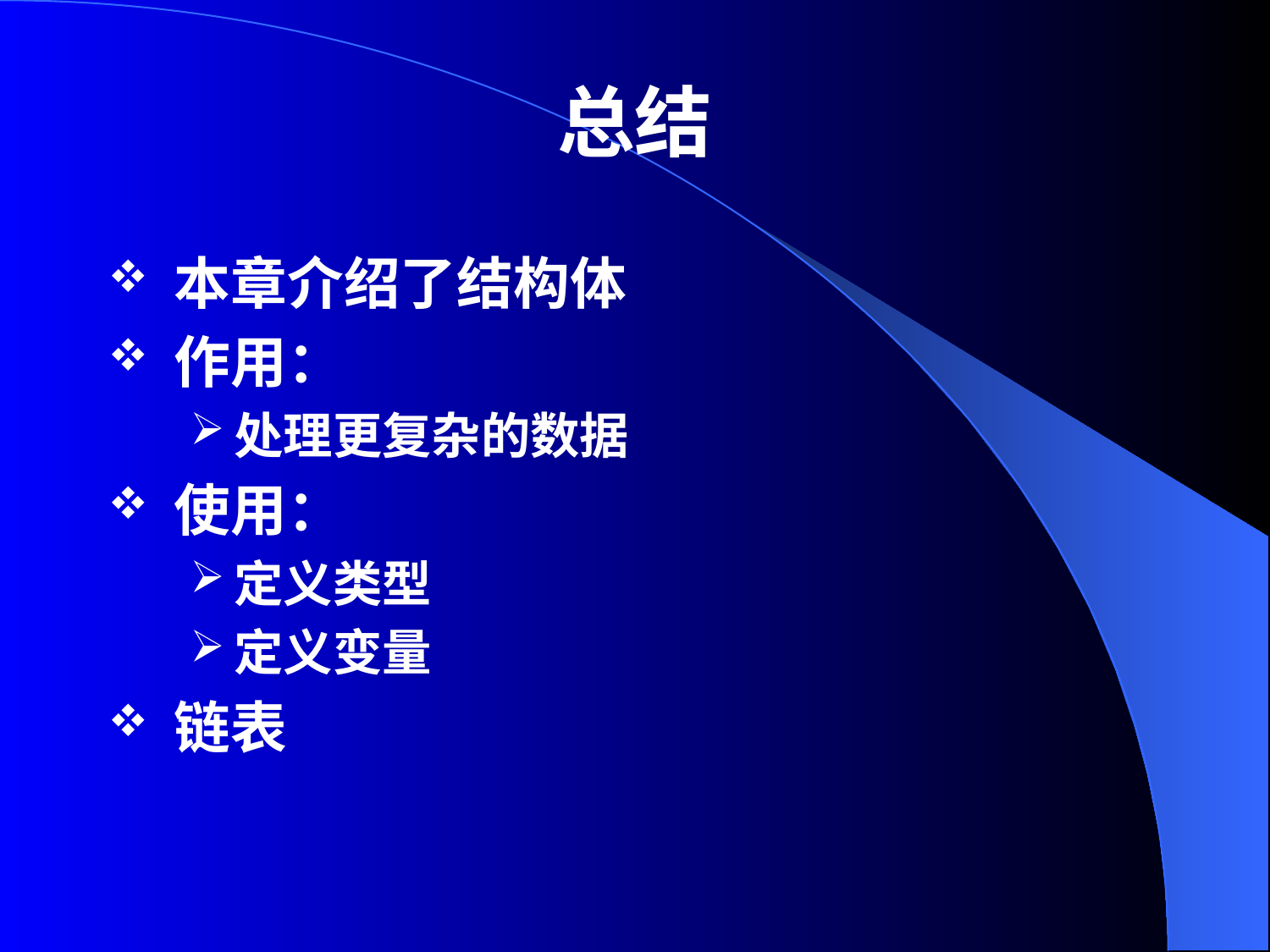

# 总结
本章介绍了结构体
作用：
处理更复杂的数据
使用：
定义类型
定义变量
链表